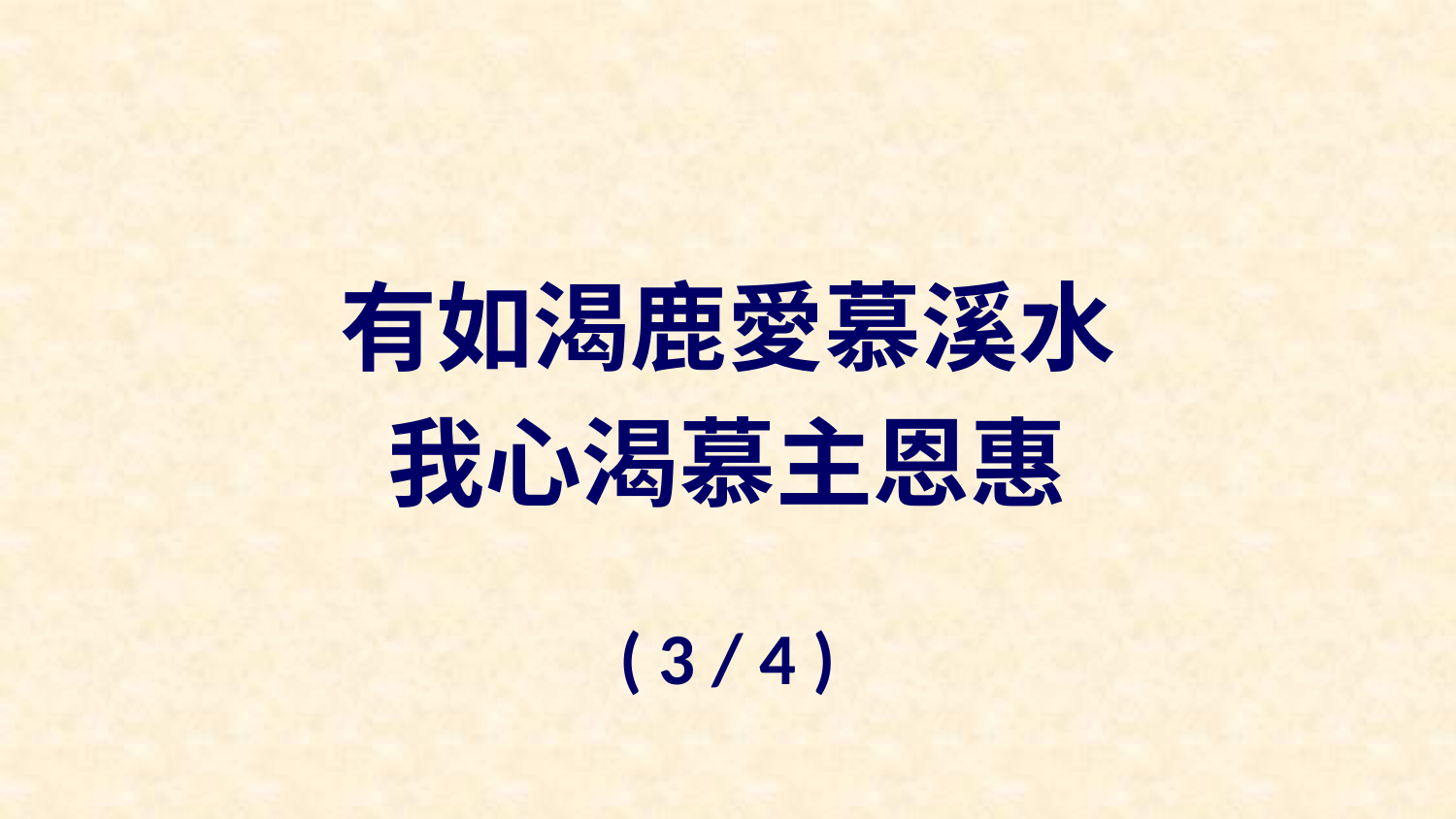

有如渴鹿愛慕溪水
我心渴慕主恩惠
( 3 / 4 )